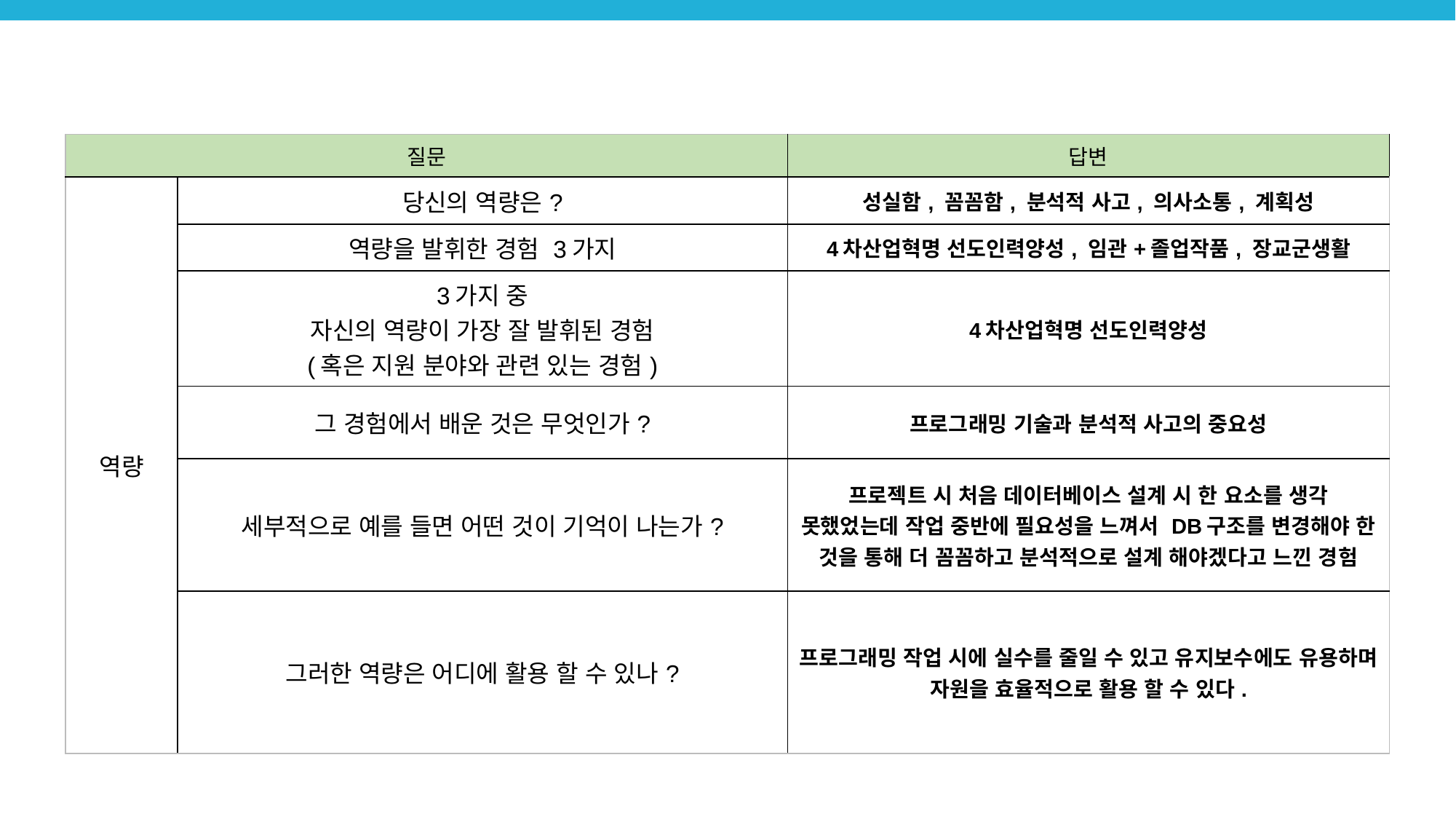

04/ 직무분석의 활용
| 질문 |  | 답변 |
| --- | --- | --- |
| 역량 | 당신의 역량은? | 성실함, 꼼꼼함, 분석적 사고, 의사소통, 계획성 |
|  | 역량을 발휘한 경험 3가지 | 4차산업혁명 선도인력양성, 임관+졸업작품, 장교군생활 |
|  | 3가지 중 자신의 역량이 가장 잘 발휘된 경험 (혹은 지원 분야와 관련 있는 경험) | 4차산업혁명 선도인력양성 |
|  | 그 경험에서 배운 것은 무엇인가? | 프로그래밍 기술과 분석적 사고의 중요성 |
|  | 세부적으로 예를 들면 어떤 것이 기억이 나는가? | 프로젝트 시 처음 데이터베이스 설계 시 한 요소를 생각 못했었는데 작업 중반에 필요성을 느껴서 DB구조를 변경해야 한 것을 통해 더 꼼꼼하고 분석적으로 설계 해야겠다고 느낀 경험 |
|  | 그러한 역량은 어디에 활용 할 수 있나? | 프로그래밍 작업 시에 실수를 줄일 수 있고 유지보수에도 유용하며 자원을 효율적으로 활용 할 수 있다. |